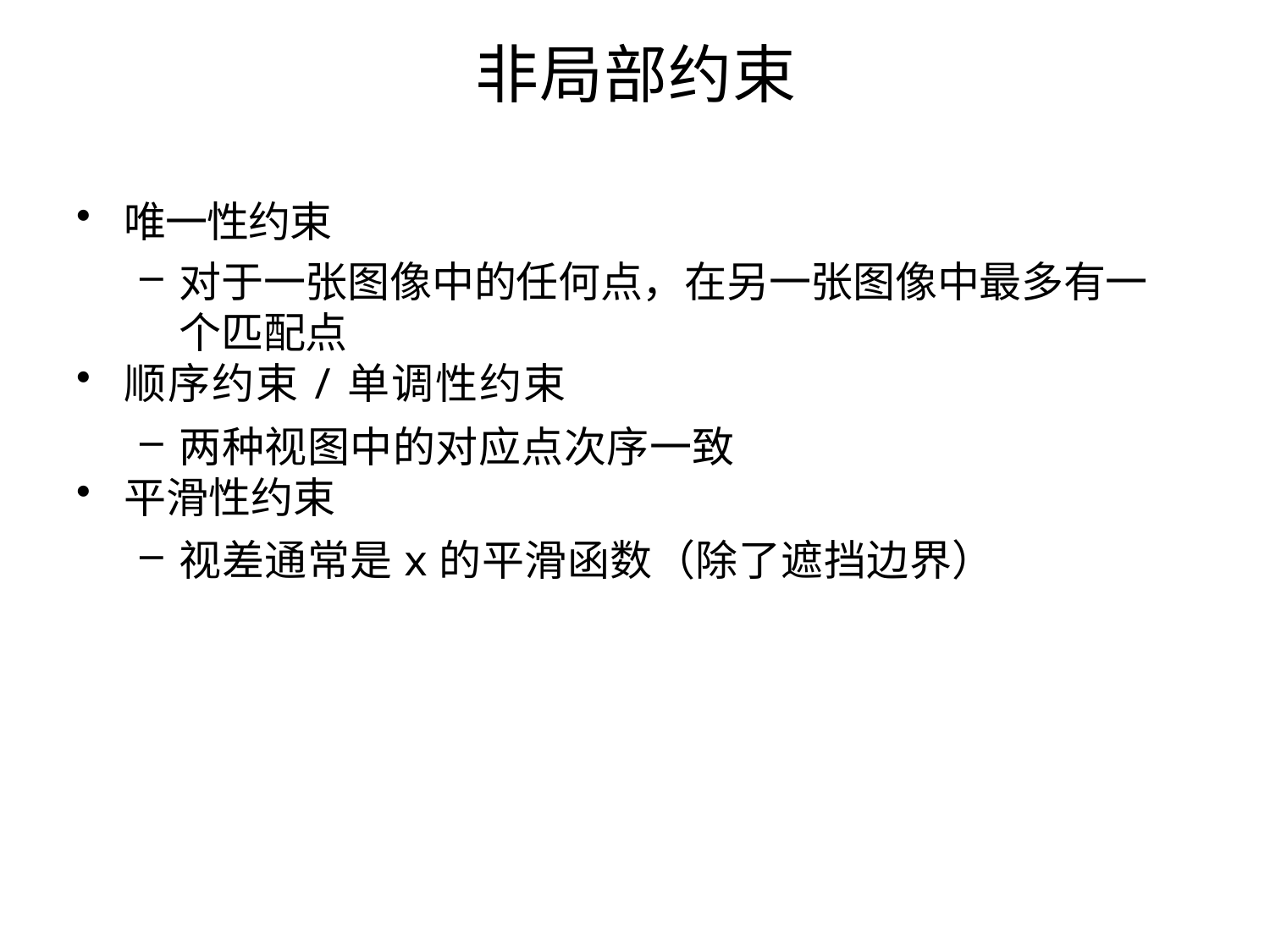

# 非局部约束
唯一性约束
对于一张图像中的任何点，在另一张图像中最多有一个匹配点
顺序约束/单调性约束
两种视图中的对应点次序一致
平滑性约束
视差通常是x的平滑函数（除了遮挡边界）